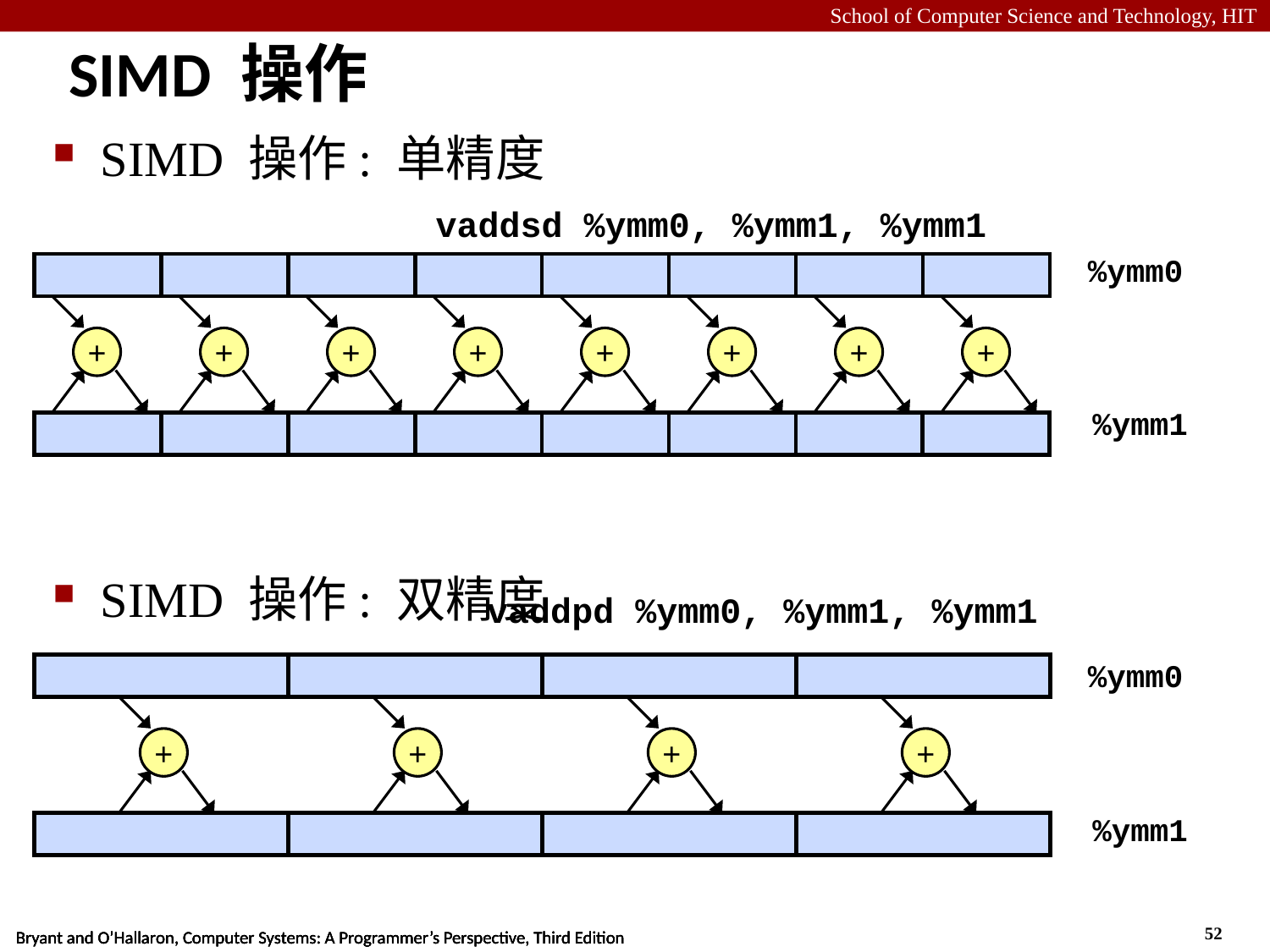

# SIMD 操作
SIMD 操作: 单精度

SIMD 操作: 双精度
vaddsd %ymm0, %ymm1, %ymm1
%ymm0

+

+

+

+

+

+

+

+

%ymm1
vaddpd %ymm0, %ymm1, %ymm1
%ymm0

+

+

+

+

%ymm1